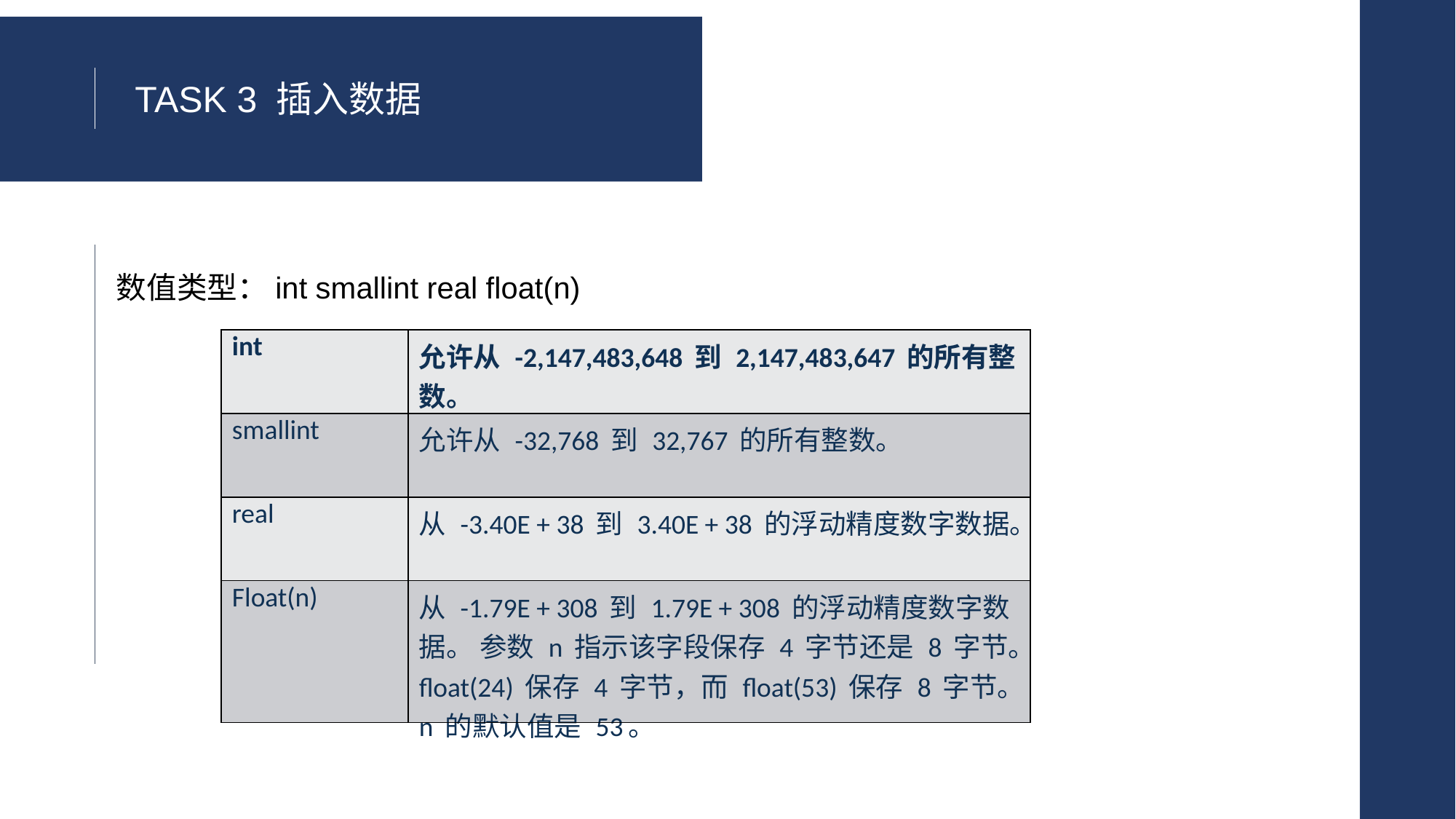

TASK 3 插入数据
数值类型：int smallint real float(n)

| int | 允许从 -2,147,483,648 到 2,147,483,647 的所有整数。 |
| --- | --- |
| smallint | 允许从 -32,768 到 32,767 的所有整数。 |
| real | 从 -3.40E + 38 到 3.40E + 38 的浮动精度数字数据。 |
| Float(n) | 从 -1.79E + 308 到 1.79E + 308 的浮动精度数字数据。 参数 n 指示该字段保存 4 字节还是 8 字节。float(24) 保存 4 字节，而 float(53) 保存 8 字节。n 的默认值是 53。 |